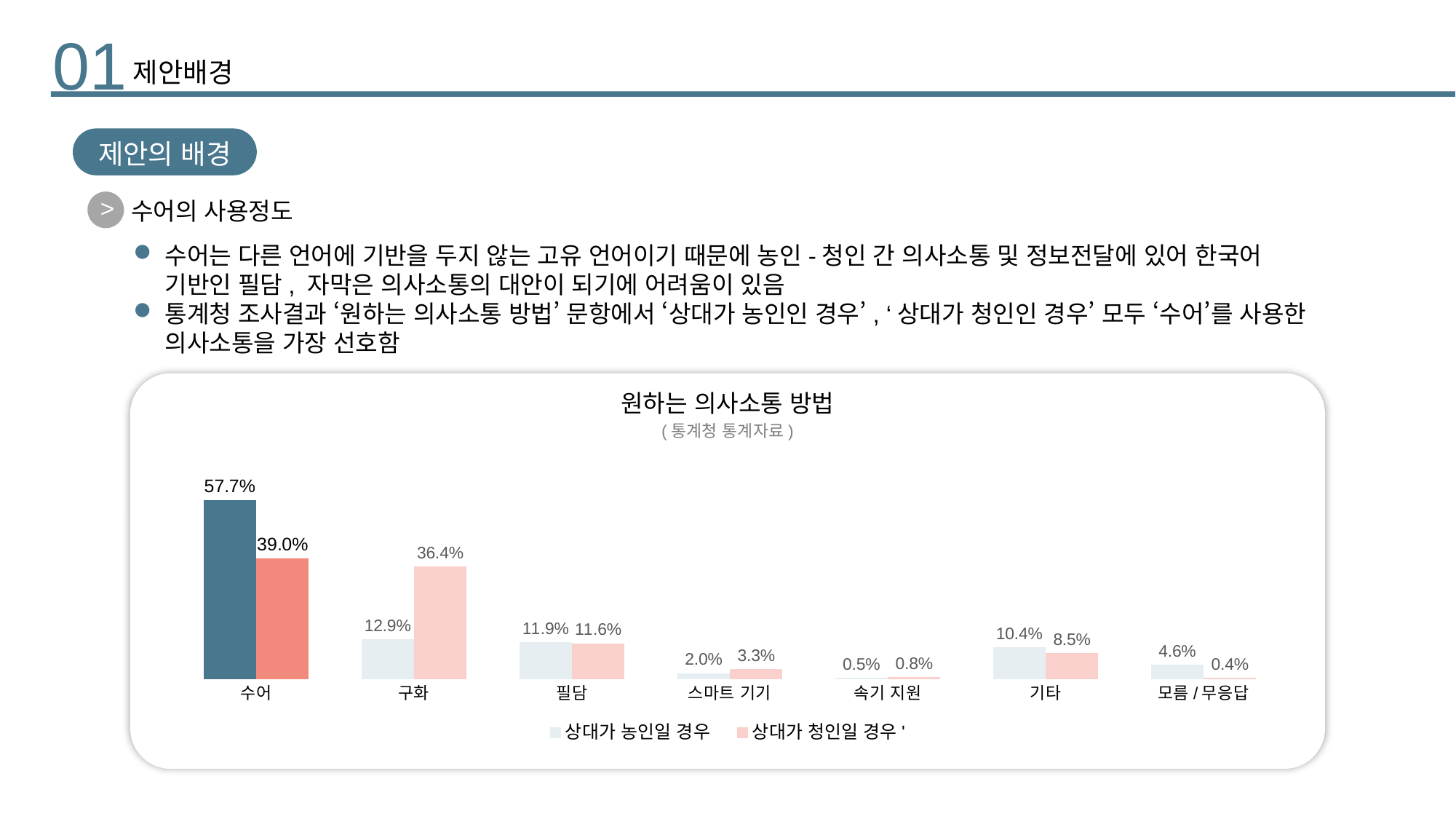

01
제안배경

제안의 배경
수어의 사용정도

>
수어는 다른 언어에 기반을 두지 않는 고유 언어이기 때문에 농인-청인 간 의사소통 및 정보전달에 있어 한국어 기반인 필담, 자막은 의사소통의 대안이 되기에 어려움이 있음
통계청 조사결과 ‘원하는 의사소통 방법’ 문항에서 ‘상대가 농인인 경우’, ‘상대가 청인인 경우’ 모두 ‘수어’를 사용한 의사소통을 가장 선호함

원하는 의사소통 방법

### Chart

| Category | 상대가 농인일 경우 | 상대가 청인일 경우' |
|---|---|---|
| 수어 | 0.577 | 0.39 |
| 구화 | 0.129 | 0.364 |
| 필담 | 0.119 | 0.116 |
| 스마트 기기 | 0.02 | 0.033 |
| 속기 지원 | 0.005 | 0.008 |
| 기타 | 0.104 | 0.085 |
| 모름/무응답 | 0.046 | 0.004 |
(통계청 통계자료)